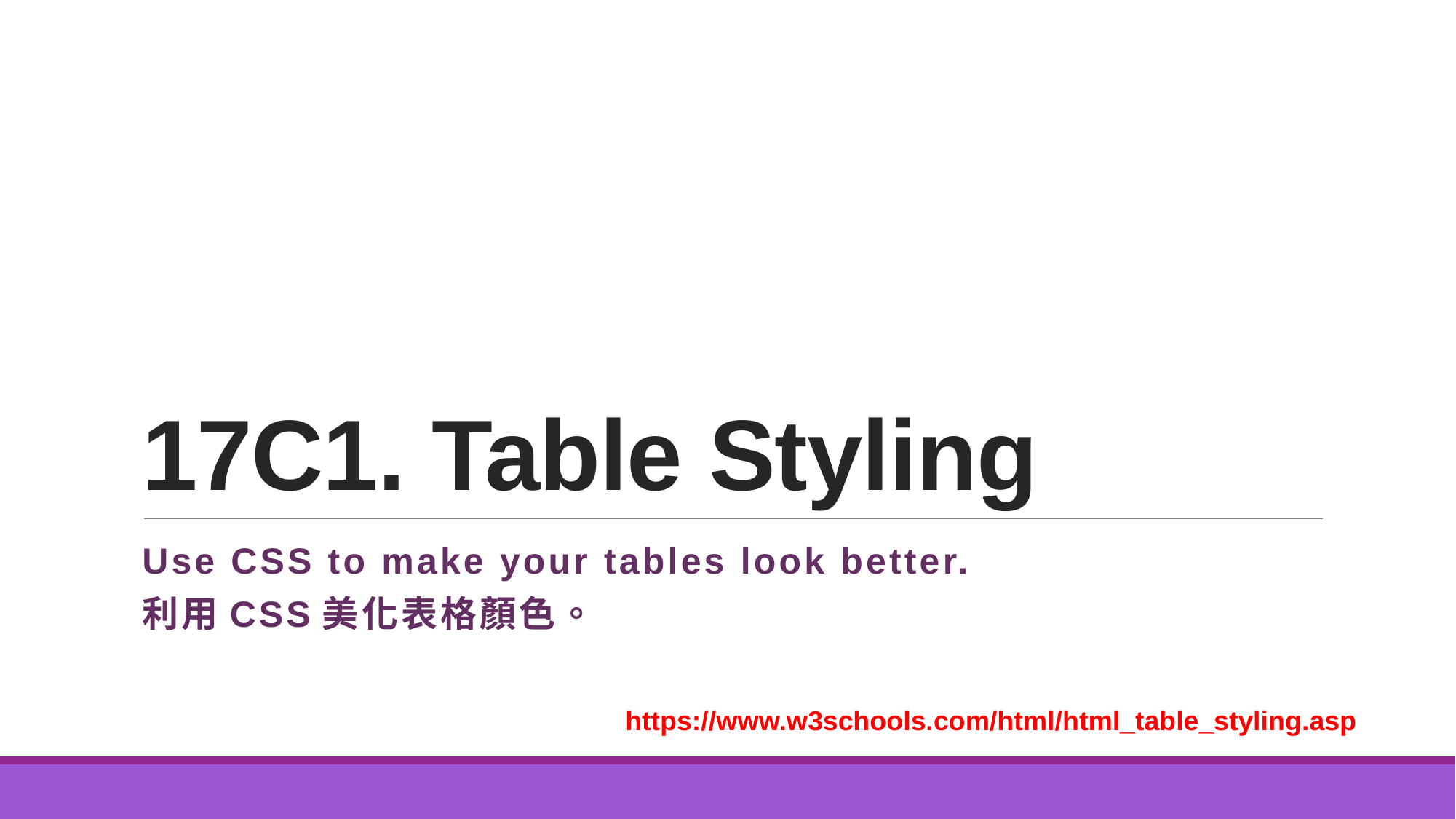

# 17C1. Table Styling
Use CSS to make your tables look better.
利用CSS美化表格顏色。
https://www.w3schools.com/html/html_table_styling.asp